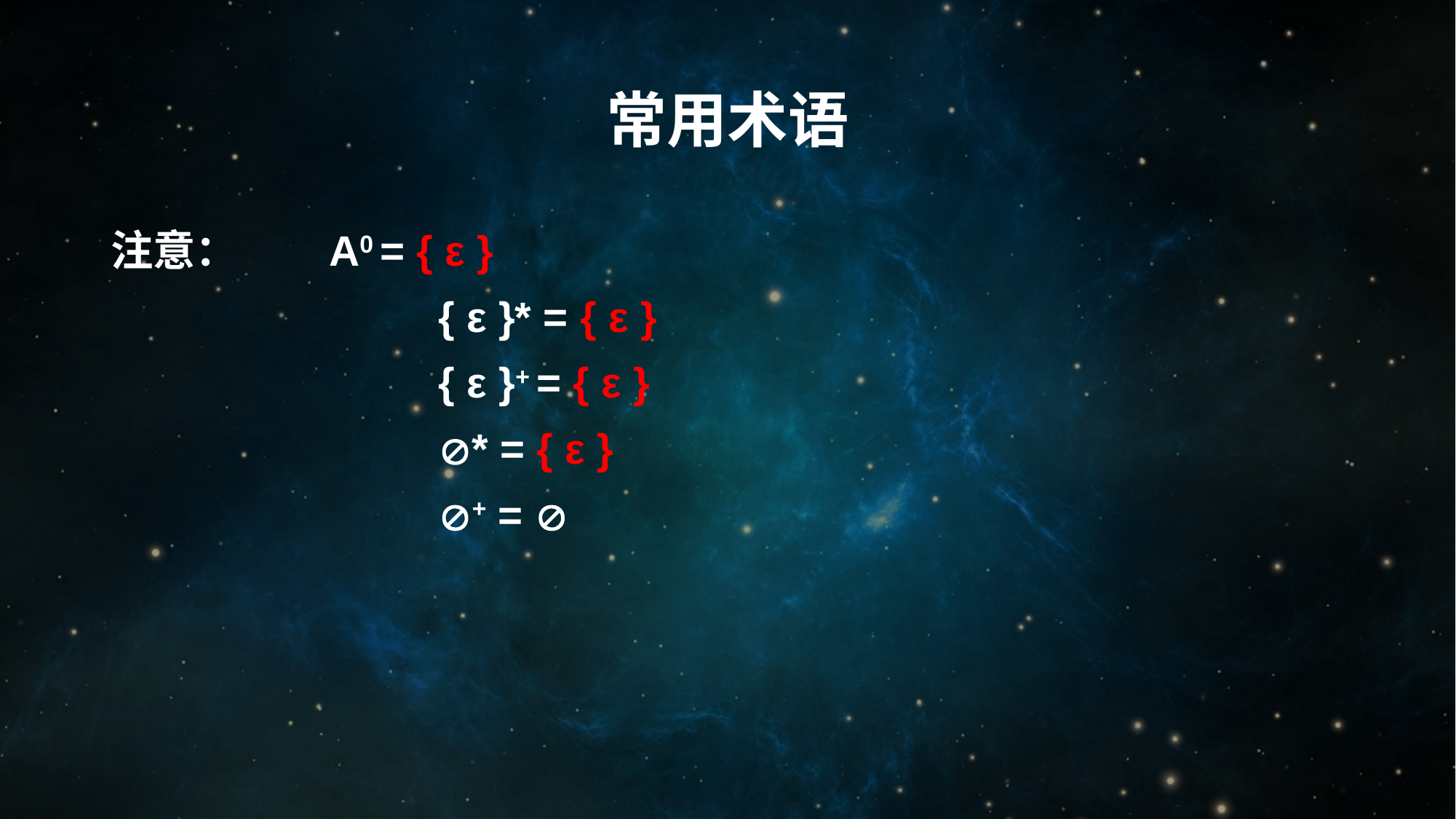

# 常用术语
注意：	A0 = { ε }
			{ ε }* = { ε }
			{ ε }+ = { ε }
			∅* = { ε }
			∅+ = ∅